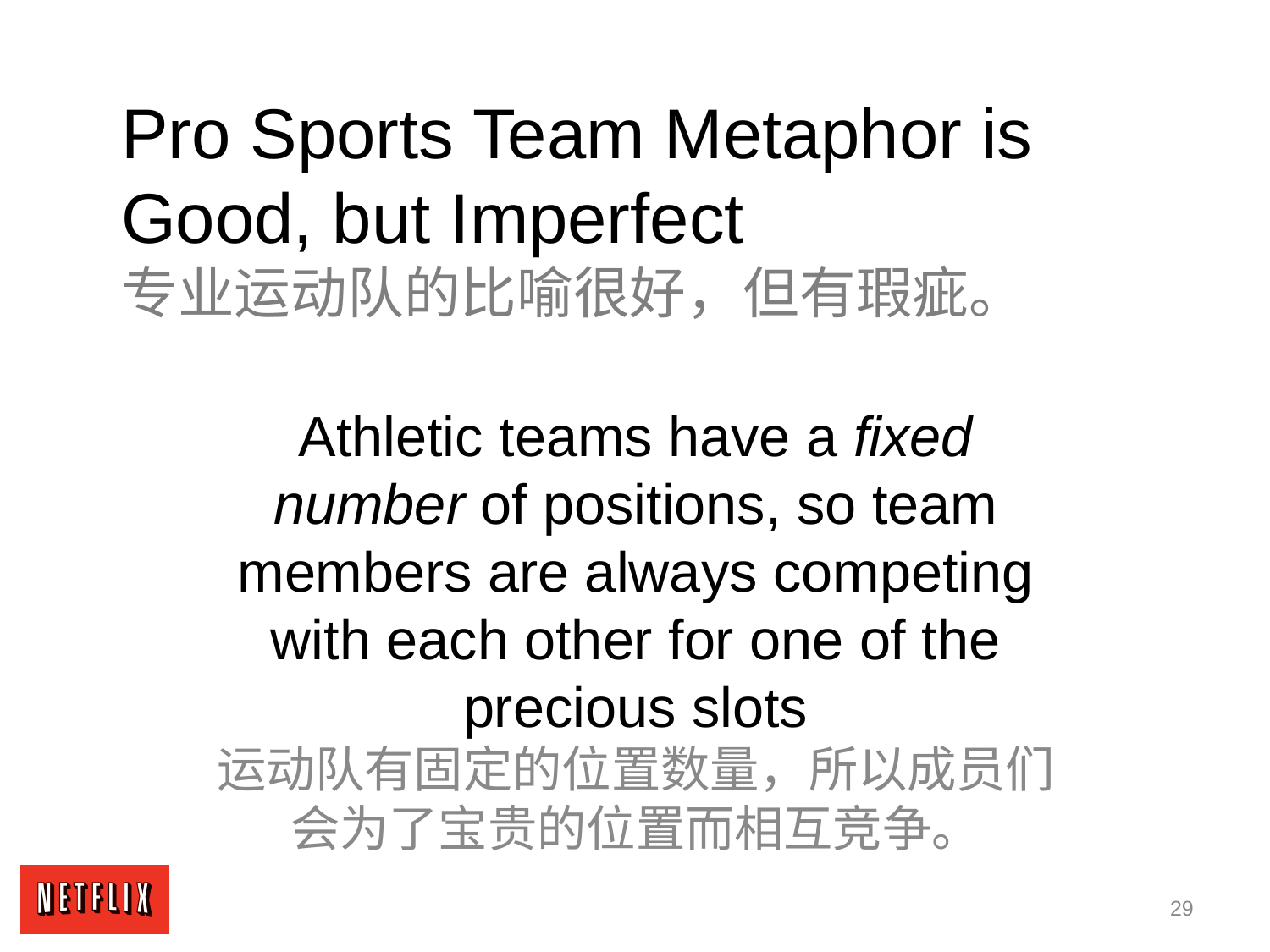

Pro Sports Team Metaphor is Good, but Imperfect
专业运动队的比喻很好，但有瑕疵。
Athletic teams have a fixed number of positions, so team members are always competing with each other for one of the precious slots
运动队有固定的位置数量，所以成员们会为了宝贵的位置而相互竞争。

29